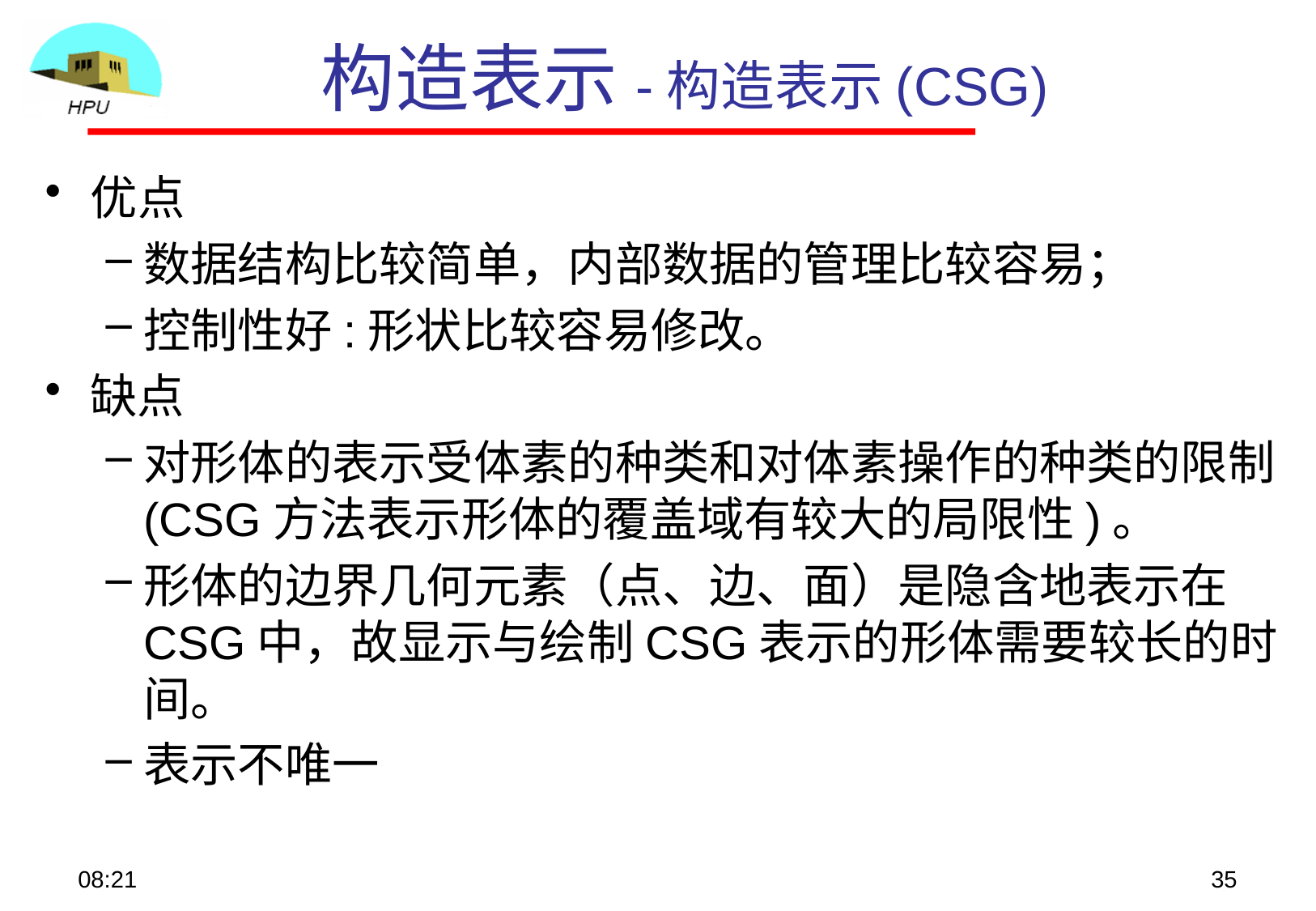

# 构造表示-构造表示(CSG)
优点
数据结构比较简单，内部数据的管理比较容易；
控制性好:形状比较容易修改。
缺点
对形体的表示受体素的种类和对体素操作的种类的限制(CSG方法表示形体的覆盖域有较大的局限性)。
形体的边界几何元素（点、边、面）是隐含地表示在CSG中，故显示与绘制CSG表示的形体需要较长的时间。
表示不唯一

08:21
35